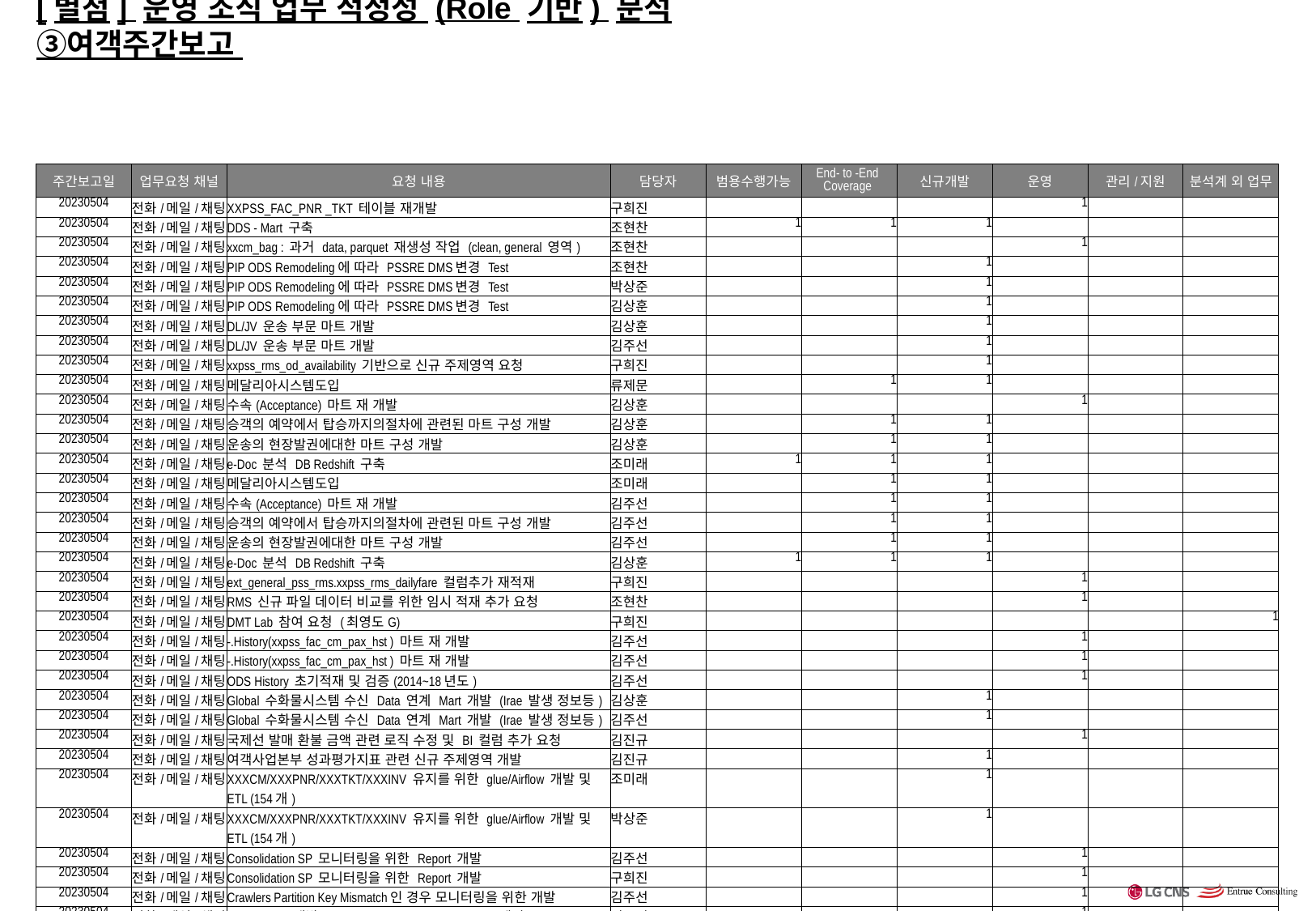

# [별첨] 운영 조직 업무 적정성 (Role 기반) 분석 ③여객주간보고
| 주간보고일 | 업무요청 채널 | 요청 내용 | 담당자 | 범용수행가능 | End- to -End Coverage | 신규개발 | 운영 | 관리/지원 | 분석계 외 업무 |
| --- | --- | --- | --- | --- | --- | --- | --- | --- | --- |
| 20230504 | 전화/메일/채팅 | XXPSS\_FAC\_PNR \_TKT 테이블 재개발 | 구희진 |  |  |  | 1 |  |  |
| 20230504 | 전화/메일/채팅 | DDS - Mart 구축 | 조현찬 | 1 | 1 | 1 |  |  |  |
| 20230504 | 전화/메일/채팅 | xxcm\_bag : 과거 data, parquet 재생성 작업 (clean, general 영역) | 조현찬 |  |  |  | 1 |  |  |
| 20230504 | 전화/메일/채팅 | PIP ODS Remodeling에 따라 PSSRE DMS변경 Test | 조현찬 |  |  | 1 |  |  |  |
| 20230504 | 전화/메일/채팅 | PIP ODS Remodeling에 따라 PSSRE DMS변경 Test | 박상준 |  |  | 1 |  |  |  |
| 20230504 | 전화/메일/채팅 | PIP ODS Remodeling에 따라 PSSRE DMS변경 Test | 김상훈 |  |  | 1 |  |  |  |
| 20230504 | 전화/메일/채팅 | DL/JV 운송 부문 마트 개발 | 김상훈 |  |  | 1 |  |  |  |
| 20230504 | 전화/메일/채팅 | DL/JV 운송 부문 마트 개발 | 김주선 |  |  | 1 |  |  |  |
| 20230504 | 전화/메일/채팅 | xxpss\_rms\_od\_availability 기반으로 신규 주제영역 요청 | 구희진 |  |  | 1 |  |  |  |
| 20230504 | 전화/메일/채팅 | 메달리아시스템도입 | 류제문 |  | 1 | 1 |  |  |  |
| 20230504 | 전화/메일/채팅 | 수속(Acceptance) 마트 재 개발 | 김상훈 |  |  |  | 1 |  |  |
| 20230504 | 전화/메일/채팅 | 승객의 예약에서 탑승까지의절차에 관련된 마트 구성 개발 | 김상훈 |  | 1 | 1 |  |  |  |
| 20230504 | 전화/메일/채팅 | 운송의 현장발권에대한 마트 구성 개발 | 김상훈 |  | 1 | 1 |  |  |  |
| 20230504 | 전화/메일/채팅 | e-Doc 분석 DB Redshift 구축 | 조미래 | 1 | 1 | 1 |  |  |  |
| 20230504 | 전화/메일/채팅 | 메달리아시스템도입 | 조미래 |  | 1 | 1 |  |  |  |
| 20230504 | 전화/메일/채팅 | 수속(Acceptance) 마트 재 개발 | 김주선 |  | 1 | 1 |  |  |  |
| 20230504 | 전화/메일/채팅 | 승객의 예약에서 탑승까지의절차에 관련된 마트 구성 개발 | 김주선 |  | 1 | 1 |  |  |  |
| 20230504 | 전화/메일/채팅 | 운송의 현장발권에대한 마트 구성 개발 | 김주선 |  | 1 | 1 |  |  |  |
| 20230504 | 전화/메일/채팅 | e-Doc 분석 DB Redshift 구축 | 김상훈 | 1 | 1 | 1 |  |  |  |
| 20230504 | 전화/메일/채팅 | ext\_general\_pss\_rms.xxpss\_rms\_dailyfare 컬럼추가 재적재 | 구희진 |  |  |  | 1 |  |  |
| 20230504 | 전화/메일/채팅 | RMS 신규 파일 데이터 비교를 위한 임시 적재 추가 요청 | 조현찬 |  |  |  | 1 |  |  |
| 20230504 | 전화/메일/채팅 | DMT Lab 참여 요청 (최영도G) | 구희진 |  |  |  |  |  | 1 |
| 20230504 | 전화/메일/채팅 | -.History(xxpss\_fac\_cm\_pax\_hst ) 마트 재 개발 | 김주선 |  |  |  | 1 |  |  |
| 20230504 | 전화/메일/채팅 | -.History(xxpss\_fac\_cm\_pax\_hst ) 마트 재 개발 | 김주선 |  |  |  | 1 |  |  |
| 20230504 | 전화/메일/채팅 | ODS History 초기적재 및 검증(2014~18년도) | 김주선 |  |  |  | 1 |  |  |
| 20230504 | 전화/메일/채팅 | Global 수화물시스템 수신 Data 연계 Mart 개발 (Irae 발생 정보등) | 김상훈 |  |  | 1 |  |  |  |
| 20230504 | 전화/메일/채팅 | Global 수화물시스템 수신 Data 연계 Mart 개발 (Irae 발생 정보등) | 김주선 |  |  | 1 |  |  |  |
| 20230504 | 전화/메일/채팅 | 국제선 발매 환불 금액 관련 로직 수정 및 BI 컬럼 추가 요청 | 김진규 |  |  |  | 1 |  |  |
| 20230504 | 전화/메일/채팅 | 여객사업본부 성과평가지표 관련 신규 주제영역 개발 | 김진규 |  |  | 1 |  |  |  |
| 20230504 | 전화/메일/채팅 | XXXCM/XXXPNR/XXXTKT/XXXINV 유지를 위한 glue/Airflow 개발 및 ETL (154개) | 조미래 |  |  | 1 |  |  |  |
| 20230504 | 전화/메일/채팅 | XXXCM/XXXPNR/XXXTKT/XXXINV 유지를 위한 glue/Airflow 개발 및 ETL (154개) | 박상준 |  |  | 1 |  |  |  |
| 20230504 | 전화/메일/채팅 | Consolidation SP 모니터링을 위한 Report 개발 | 김주선 |  |  |  | 1 |  |  |
| 20230504 | 전화/메일/채팅 | Consolidation SP 모니터링을 위한 Report 개발 | 구희진 |  |  |  | 1 |  |  |
| 20230504 | 전화/메일/채팅 | Crawlers Partition Key Mismatch인 경우 모니터링을 위한 개발 | 김주선 |  |  |  | 1 |  |  |
| 20230504 | 전화/메일/채팅 | Airflow DAG 개발(PNR/TKT/CM) - Group Procedure 제거 | 김주선 |  |  |  | 1 |  |  |
| 20230504 | 전화/메일/채팅 | Airflow DAG 개발(PNR/TKT/CM) - Group Procedure 제거 | 박상준 |  |  |  | 1 |  |  |
| 계 |  |  |  | 5 | 10 | 29 | 45 | 1 | 1 |